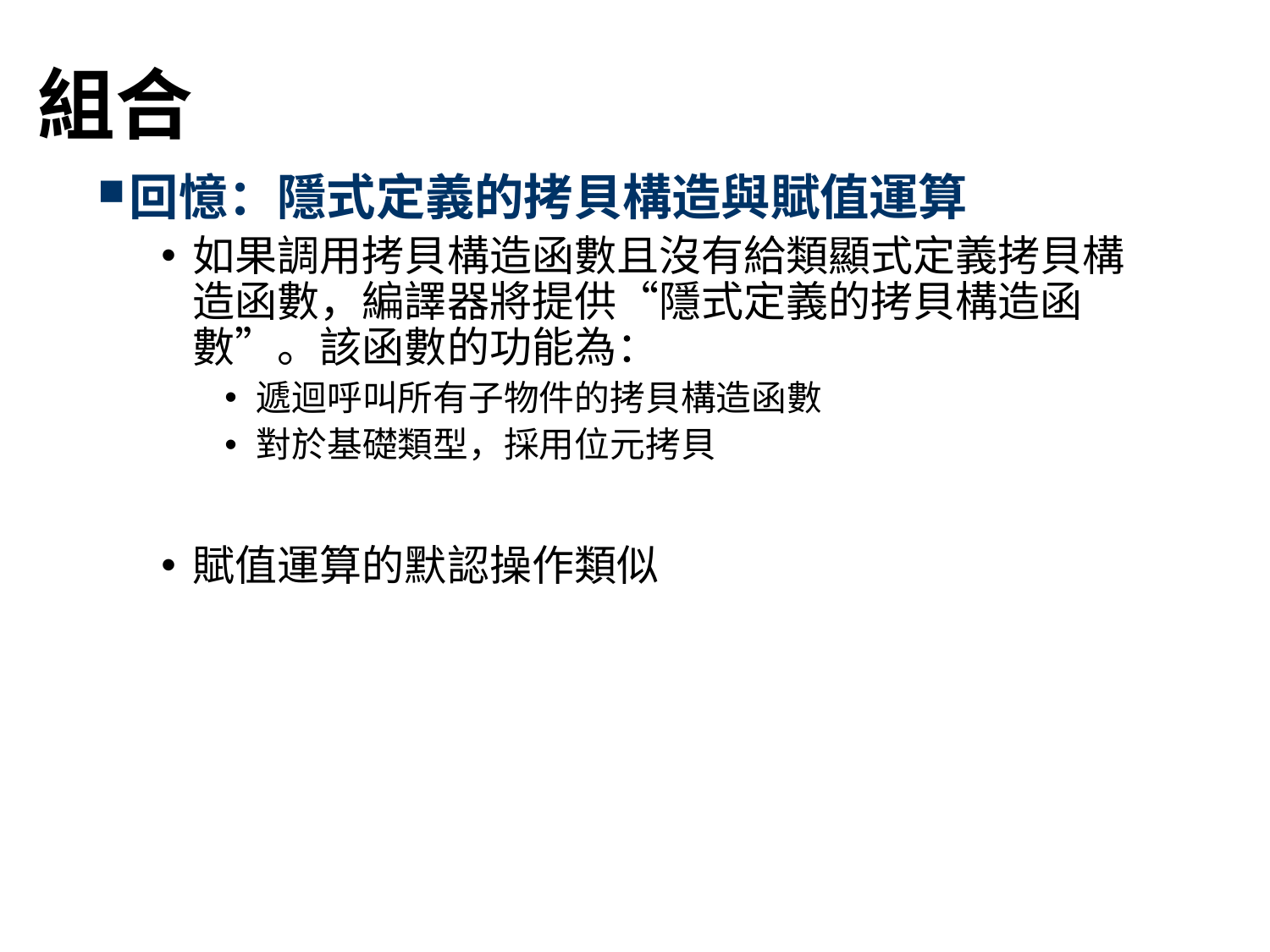

# 組合
回憶：隱式定義的拷貝構造與賦值運算
如果調用拷貝構造函數且沒有給類顯式定義拷貝構造函數，編譯器將提供“隱式定義的拷貝構造函數”。該函數的功能為：
遞迴呼叫所有子物件的拷貝構造函數
對於基礎類型，採用位元拷貝

賦值運算的默認操作類似